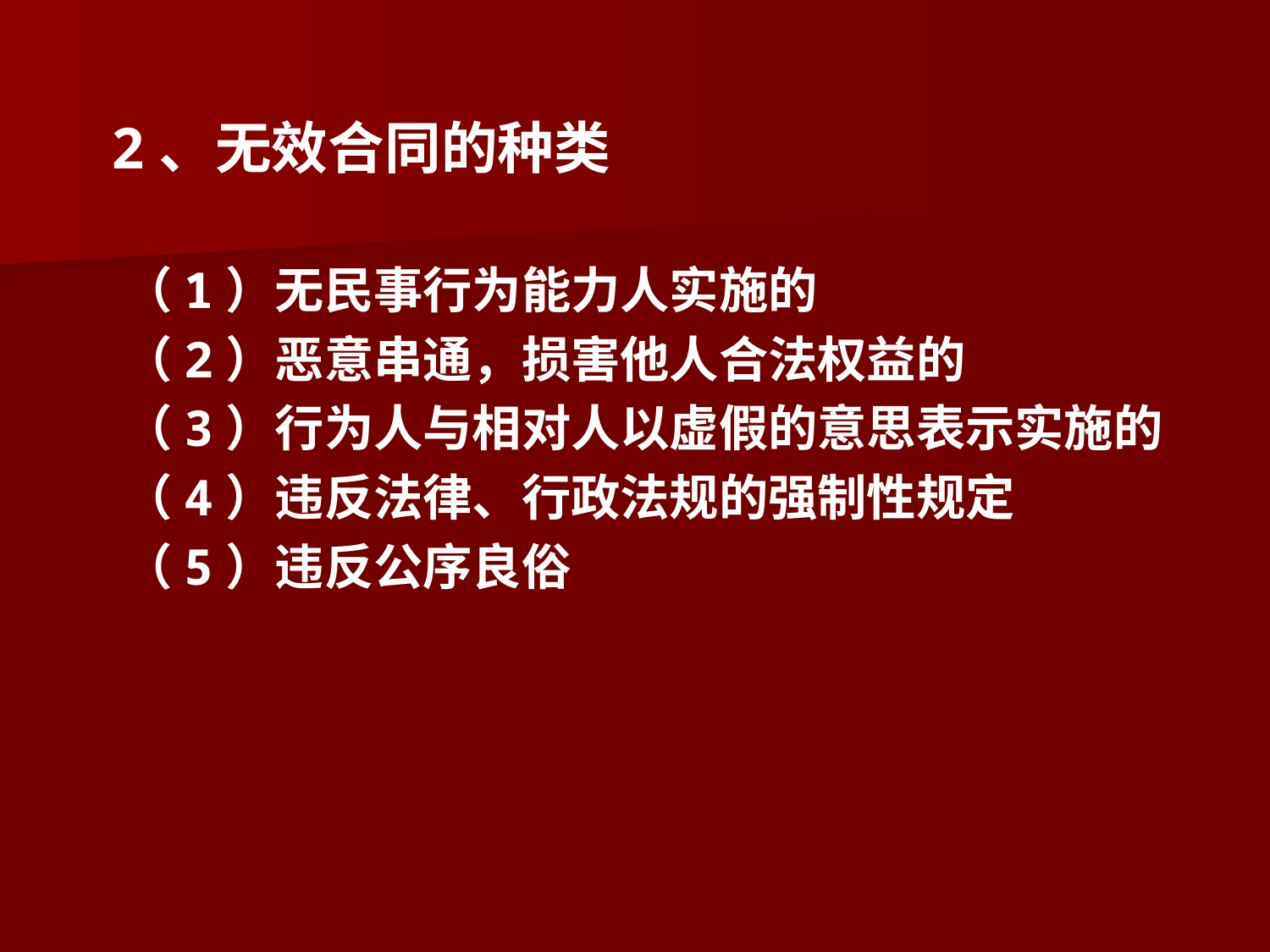

2、无效合同的种类

   （1）无民事行为能力人实施的
   （2）恶意串通，损害他人合法权益的
   （3）行为人与相对人以虚假的意思表示实施的
   （4）违反法律、行政法规的强制性规定
   （5）违反公序良俗
15